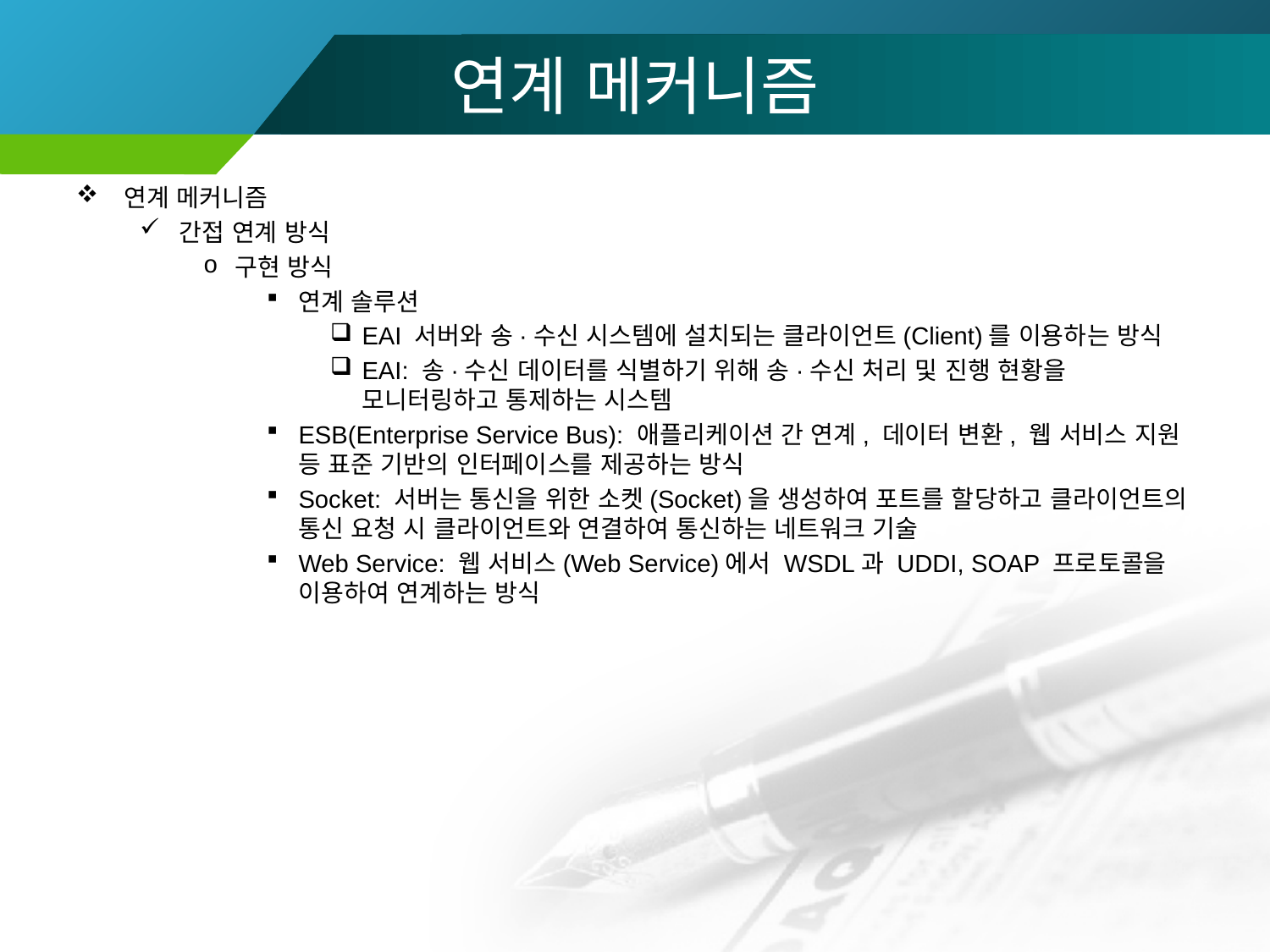

# 연계 메커니즘
연계 메커니즘
간접 연계 방식
구현 방식
연계 솔루션
EAI 서버와 송·수신 시스템에 설치되는 클라이언트(Client)를 이용하는 방식
EAI: 송·수신 데이터를 식별하기 위해 송·수신 처리 및 진행 현황을 모니터링하고 통제하는 시스템
ESB(Enterprise Service Bus): 애플리케이션 간 연계, 데이터 변환, 웹 서비스 지원 등 표준 기반의 인터페이스를 제공하는 방식
Socket: 서버는 통신을 위한 소켓(Socket)을 생성하여 포트를 할당하고 클라이언트의 통신 요청 시 클라이언트와 연결하여 통신하는 네트워크 기술
Web Service: 웹 서비스(Web Service)에서 WSDL과 UDDI, SOAP 프로토콜을 이용하여 연계하는 방식